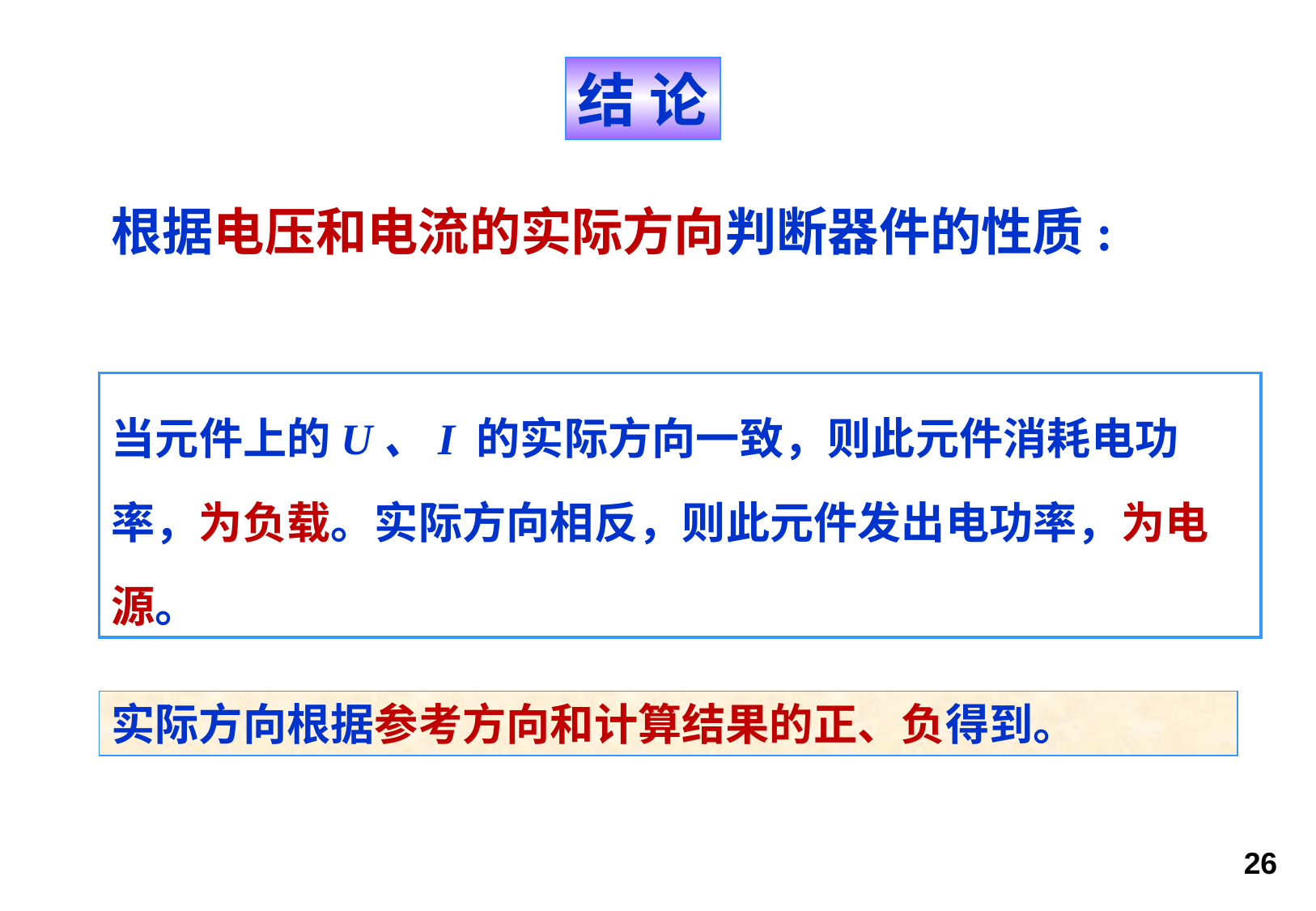

结 论
根据电压和电流的实际方向判断器件的性质:
当元件上的U、I 的实际方向一致，则此元件消耗电功率，为负载。实际方向相反，则此元件发出电功率，为电源。
实际方向根据参考方向和计算结果的正、负得到。